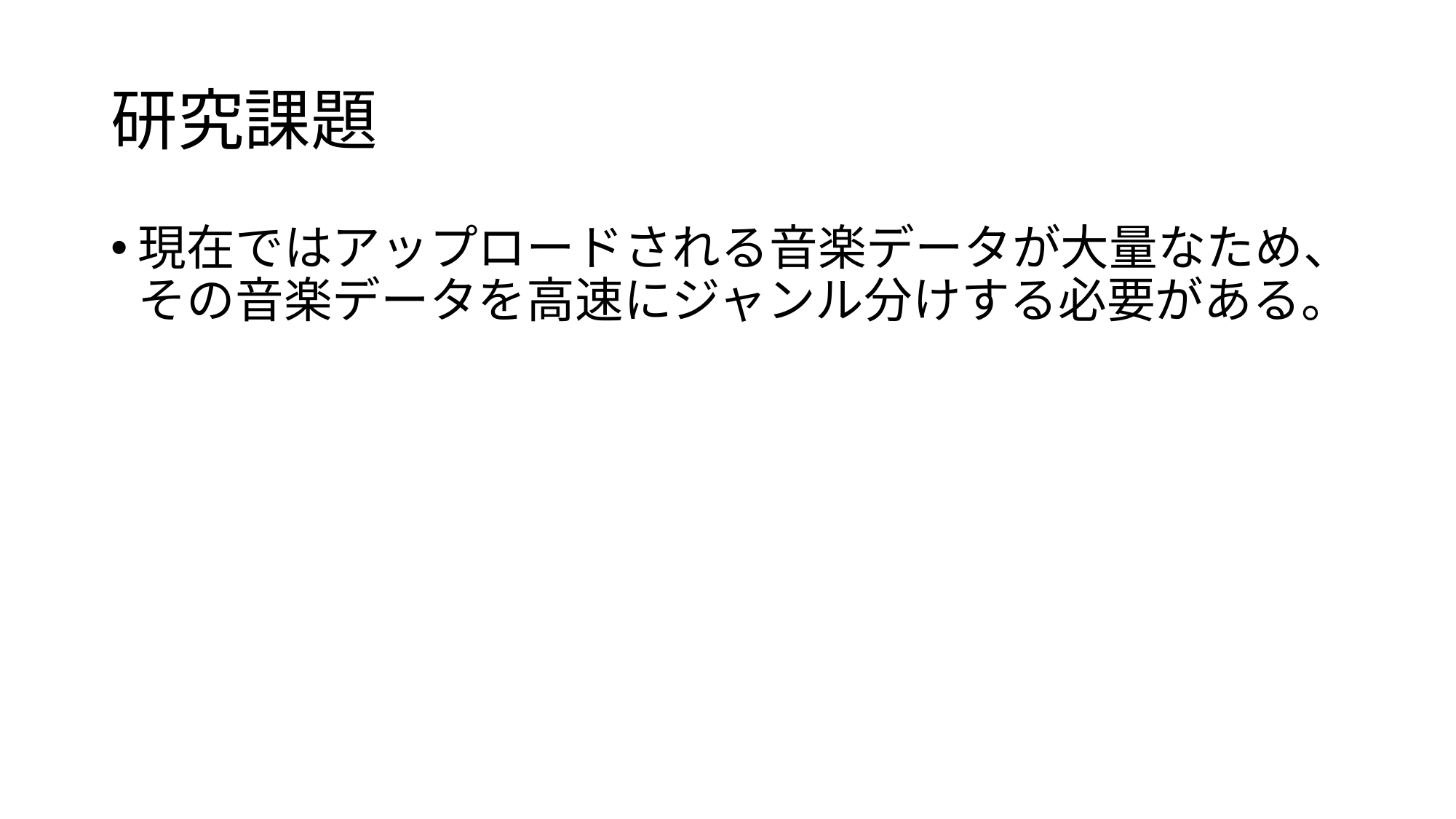

# 研究課題
現在ではアップロードされる音楽データが大量なため、その音楽データを高速にジャンル分けする必要がある。